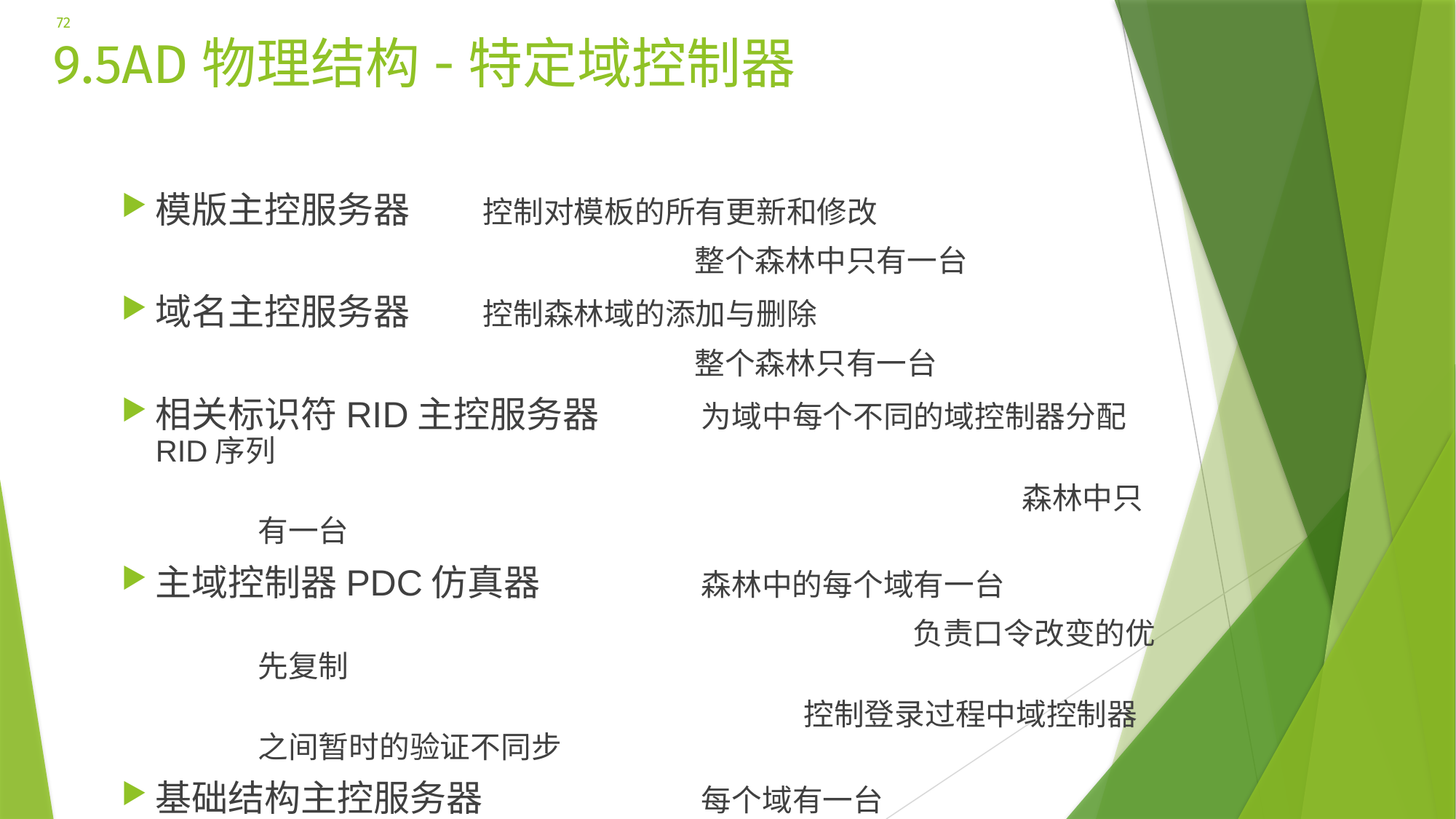

72
# 9.5AD物理结构-特定域控制器
模版主控服务器	控制对模板的所有更新和修改
					整个森林中只有一台
域名主控服务器	控制森林域的添加与删除
					整个森林只有一台
相关标识符RID主控服务器	为域中每个不同的域控制器分配RID序列
								森林中只有一台
主域控制器PDC仿真器		森林中的每个域有一台
							负责口令改变的优先复制
						控制登录过程中域控制器之间暂时的验证不同步
基础结构主控服务器		每个域有一台
							当组成员改变时更新组到用户的引用